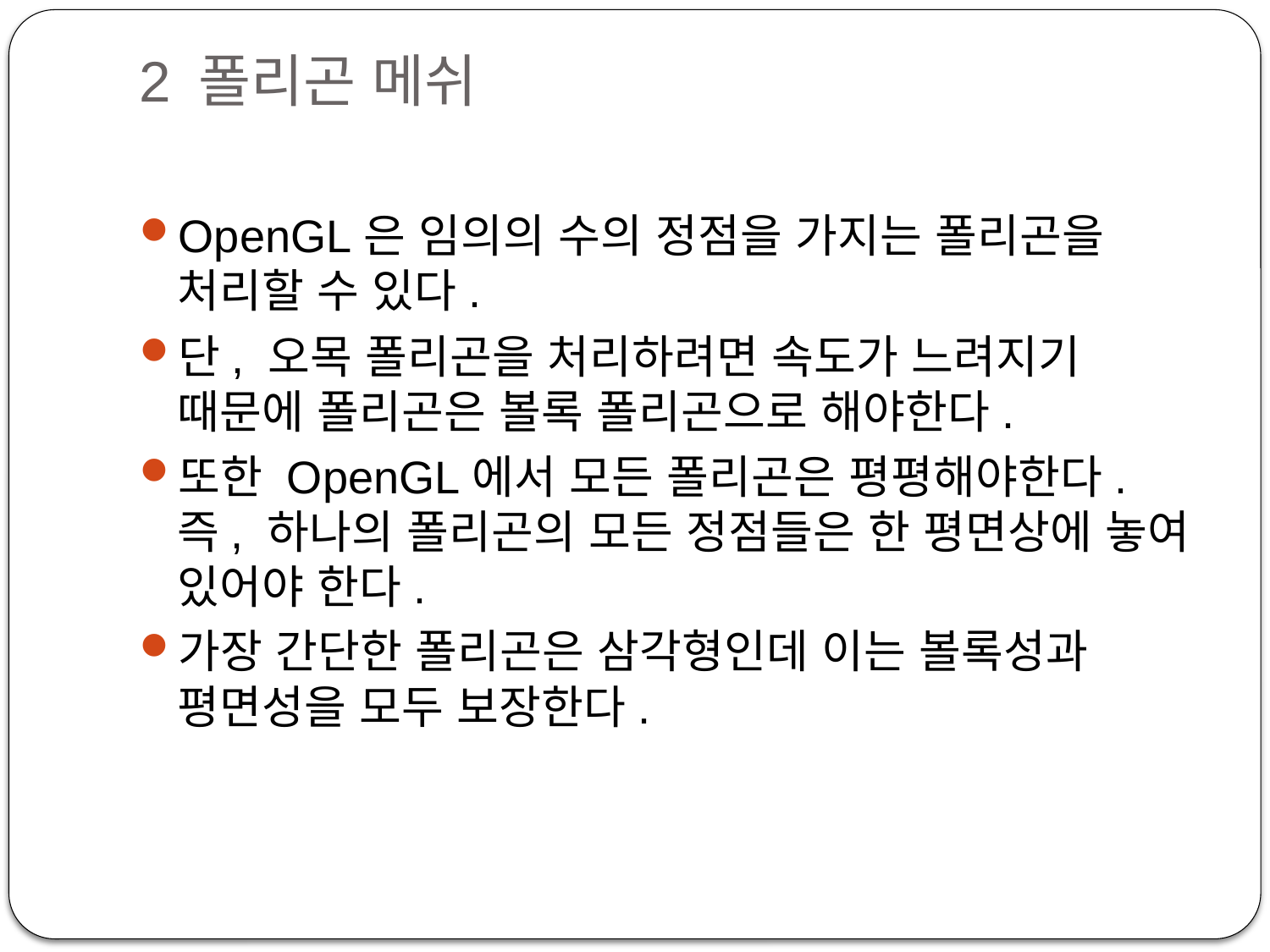

# 2 폴리곤 메쉬
OpenGL은 임의의 수의 정점을 가지는 폴리곤을 처리할 수 있다.
단, 오목 폴리곤을 처리하려면 속도가 느려지기 때문에 폴리곤은 볼록 폴리곤으로 해야한다.
또한 OpenGL에서 모든 폴리곤은 평평해야한다. 즉, 하나의 폴리곤의 모든 정점들은 한 평면상에 놓여 있어야 한다.
가장 간단한 폴리곤은 삼각형인데 이는 볼록성과 평면성을 모두 보장한다.